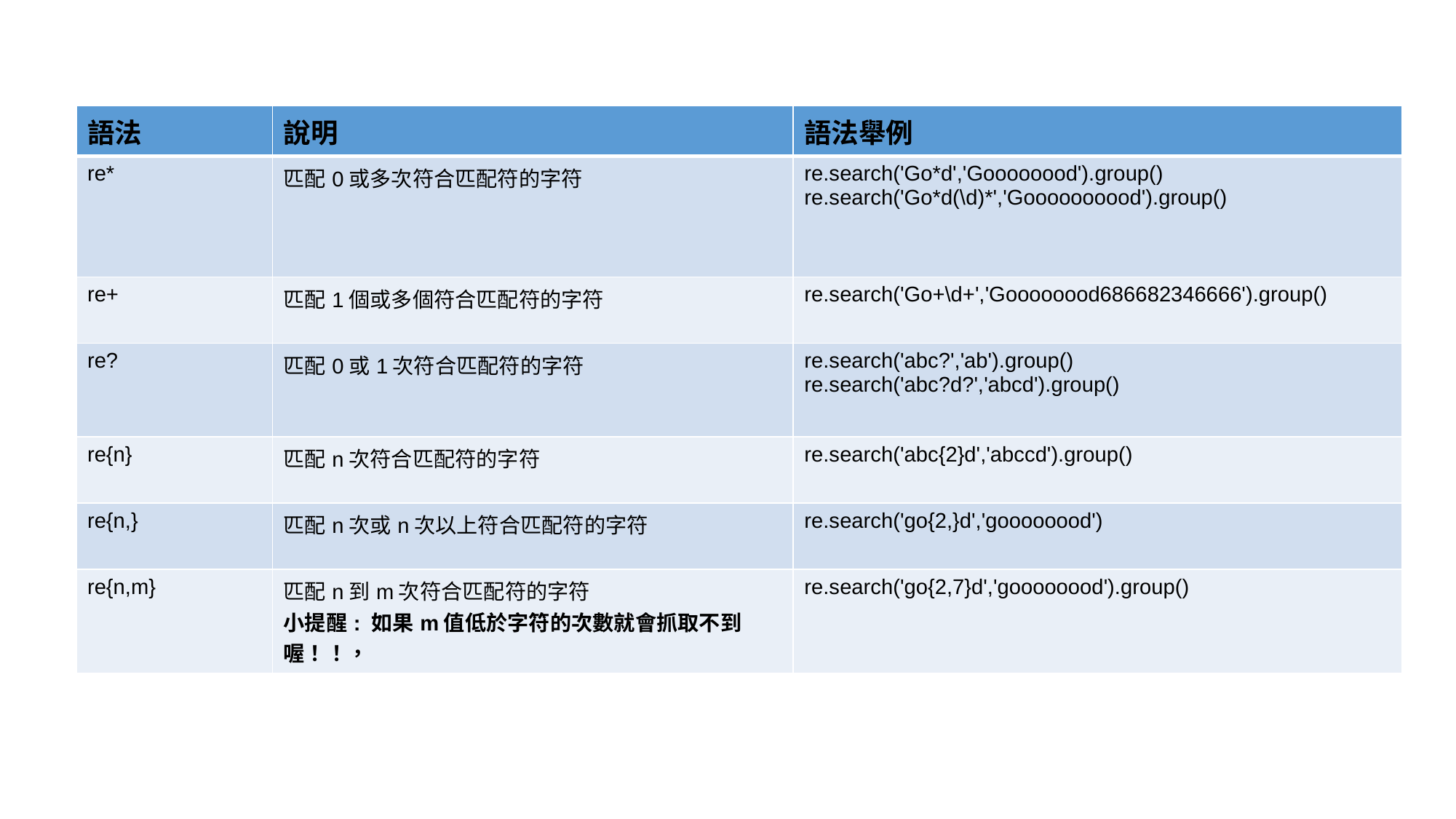

| 語法 | 說明 | 語法舉例 |
| --- | --- | --- |
| re\* | 匹配0或多次符合匹配符的字符 | re.search('Go\*d','Goooooood').group() re.search('Go\*d(\d)\*','Goooooooood').group() |
| re+ | 匹配1個或多個符合匹配符的字符 | re.search('Go+\d+','Goooooood686682346666').group() |
| re? | 匹配0或1次符合匹配符的字符 | re.search('abc?','ab').group() re.search('abc?d?','abcd').group() |
| re{n} | 匹配n次符合匹配符的字符 | re.search('abc{2}d','abccd').group() |
| re{n,} | 匹配n次或n次以上符合匹配符的字符 | re.search('go{2,}d','goooooood') |
| re{n,m} | 匹配n到m次符合匹配符的字符 小提醒: 如果m值低於字符的次數就會抓取不到喔！！， | re.search('go{2,7}d','goooooood').group() |